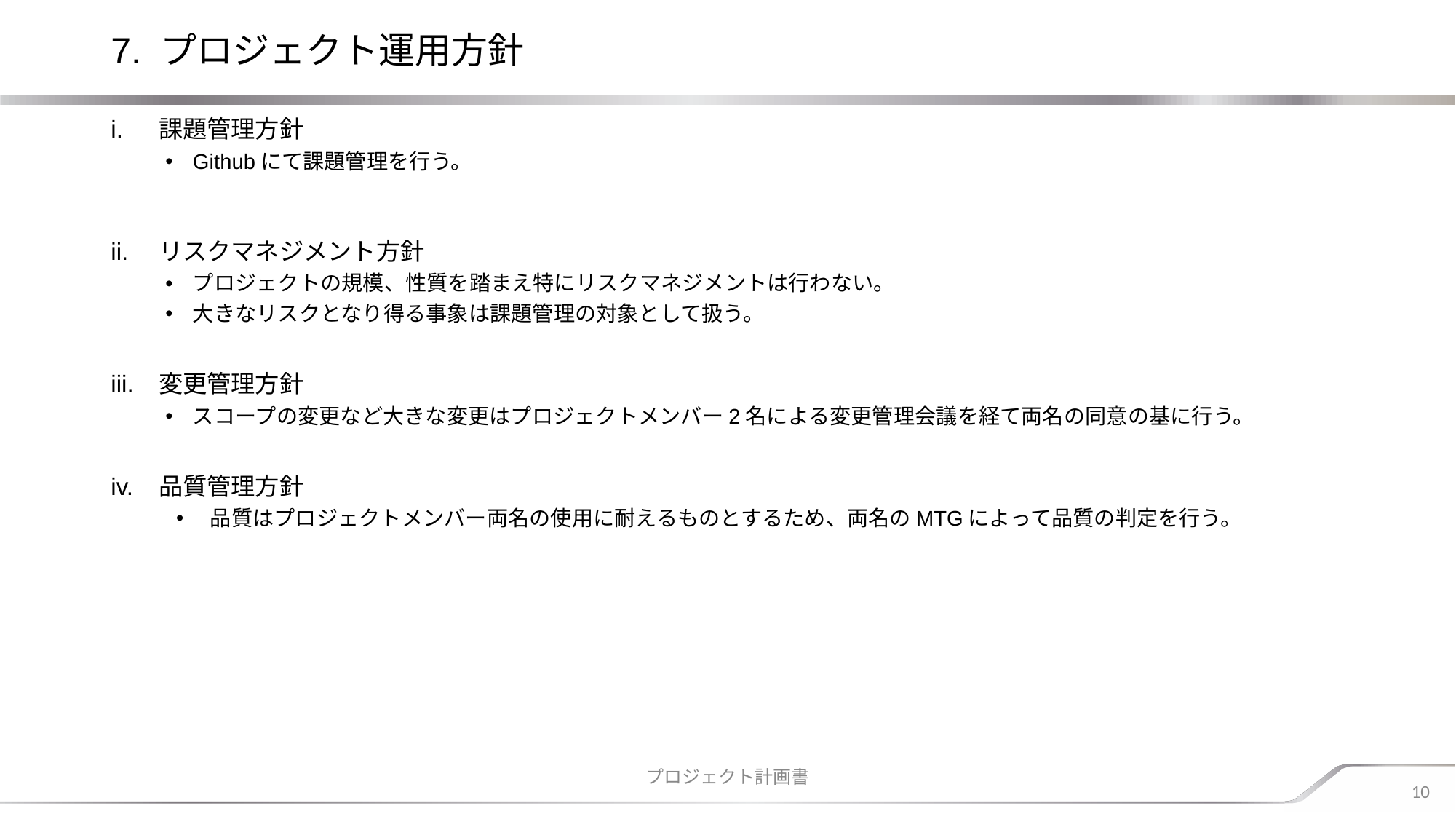

# 7. プロジェクト運用方針
課題管理方針
Githubにて課題管理を行う。

リスクマネジメント方針
プロジェクトの規模、性質を踏まえ特にリスクマネジメントは行わない。
大きなリスクとなり得る事象は課題管理の対象として扱う。

変更管理方針
スコープの変更など大きな変更はプロジェクトメンバー2名による変更管理会議を経て両名の同意の基に行う。

品質管理方針
品質はプロジェクトメンバー両名の使用に耐えるものとするため、両名のMTGによって品質の判定を行う。
プロジェクト計画書
10